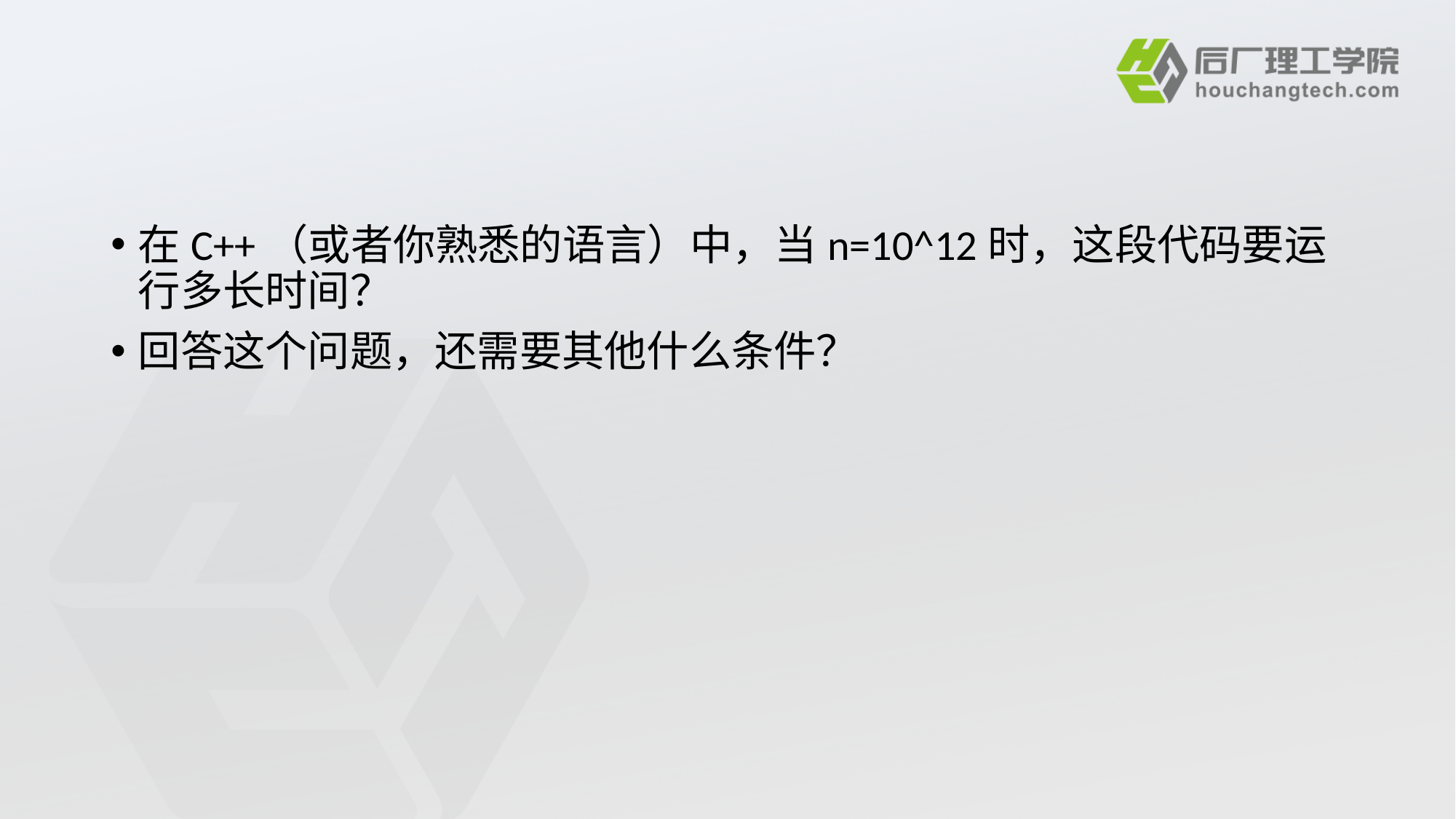

#
在C++（或者你熟悉的语言）中，当n=10^12时，这段代码要运行多长时间？
回答这个问题，还需要其他什么条件？